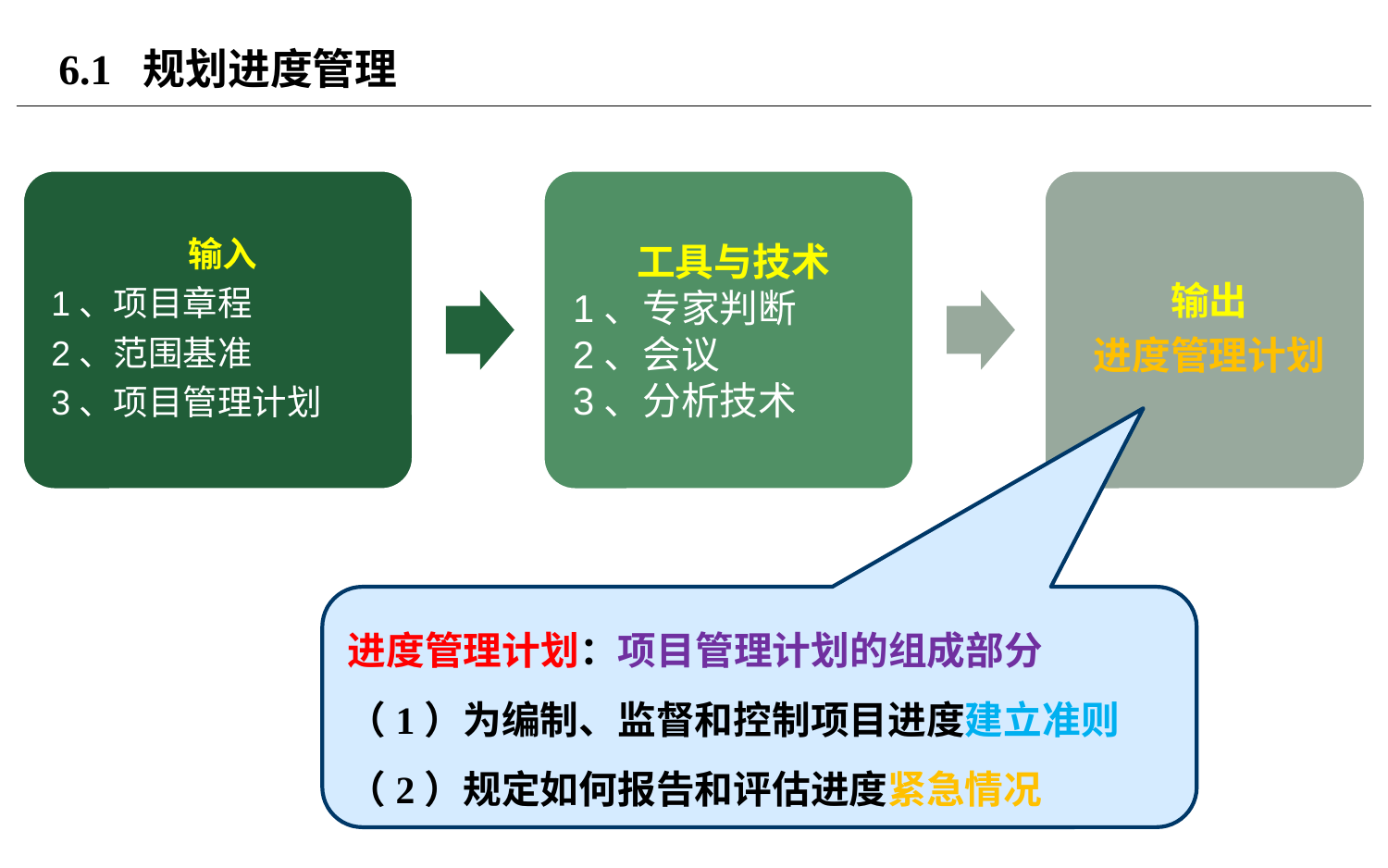

# 6.1  规划进度管理
输入
1、项目章程
2、范围基准
3、项目管理计划

工具与技术
1、专家判断
2、会议
3、分析技术

输出
进度管理计划

进度管理计划：项目管理计划的组成部分
（1）为编制、监督和控制项目进度建立准则
（2）规定如何报告和评估进度紧急情况